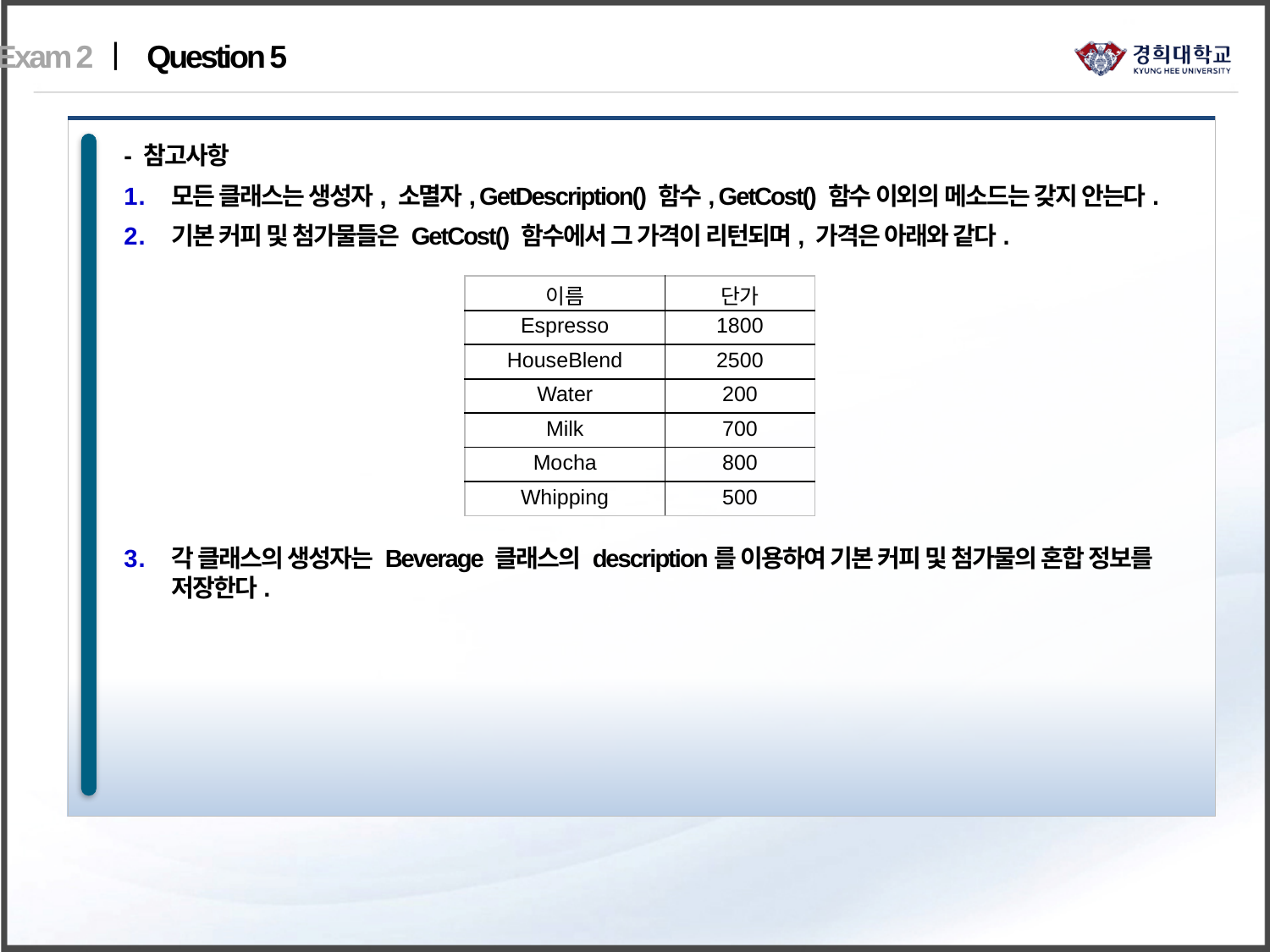

Exam 2ㅣ Question 5

- 참고사항
모든 클래스는 생성자, 소멸자, GetDescription() 함수, GetCost() 함수 이외의 메소드는 갖지 안는다.
기본 커피 및 첨가물들은 GetCost() 함수에서 그 가격이 리턴되며, 가격은 아래와 같다.

각 클래스의 생성자는 Beverage 클래스의 description를 이용하여 기본 커피 및 첨가물의 혼합 정보를 저장한다.

| 이름 | 단가 |
| --- | --- |
| Espresso | 1800 |
| HouseBlend | 2500 |
| Water | 200 |
| Milk | 700 |
| Mocha | 800 |
| Whipping | 500 |